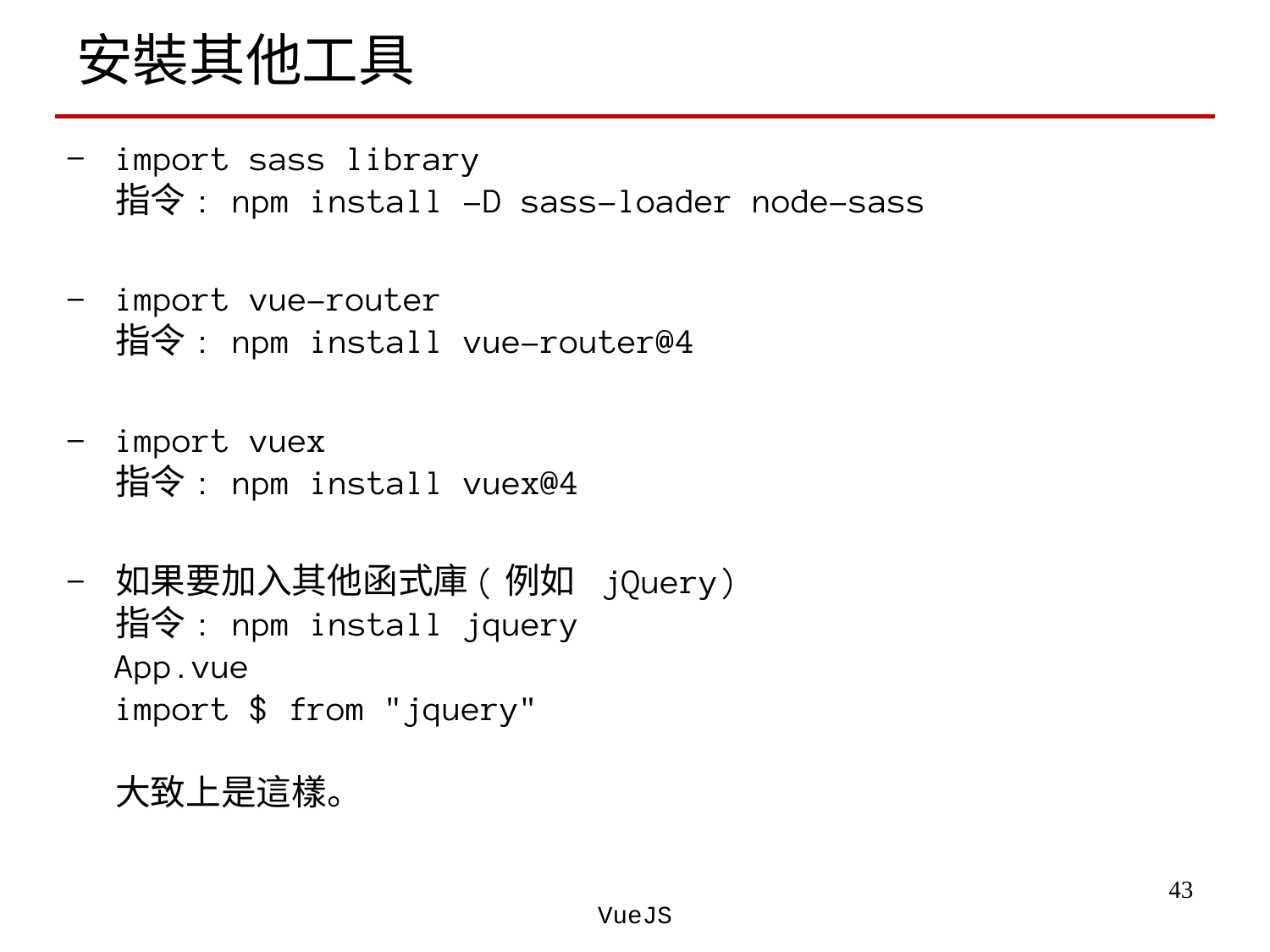

# 安裝其他工具
import sass library
指令: npm install -D sass-loader node-sass

import vue-router
指令: npm install vue-router@4

import vuex
指令: npm install vuex@4

如果要加入其他函式庫(例如 jQuery)
指令: npm install jquery
App.vue
import $ from "jquery"
大致上是這樣。
43
VueJS